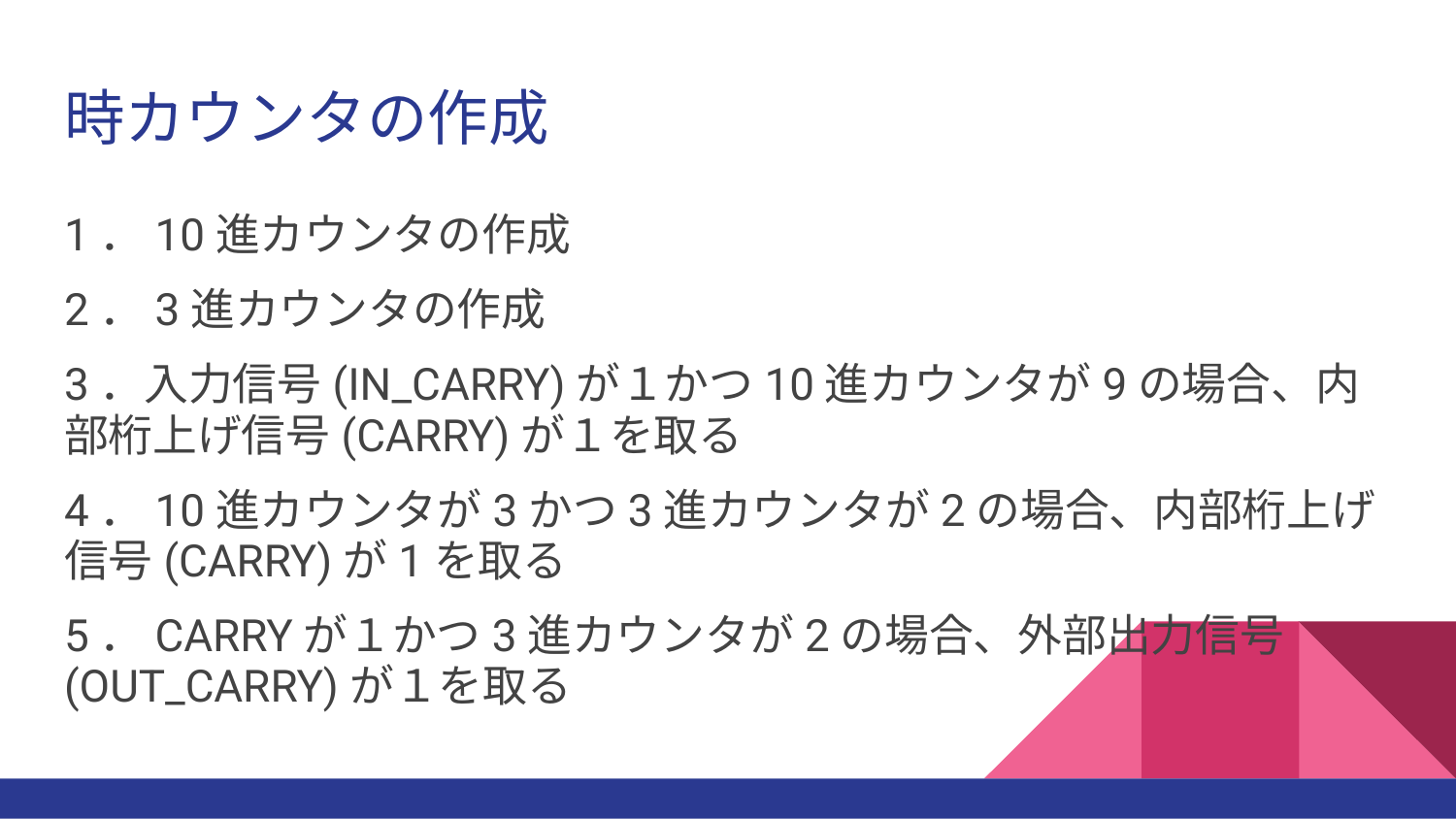

# 時カウンタの作成
1．10進カウンタの作成
2．3進カウンタの作成
3．入力信号(IN_CARRY)が１かつ10進カウンタが9の場合、内部桁上げ信号(CARRY)が１を取る
4．10進カウンタが3かつ3進カウンタが2の場合、内部桁上げ信号(CARRY)が1を取る
5．CARRYが１かつ3進カウンタが2の場合、外部出力信号(OUT_CARRY)が１を取る